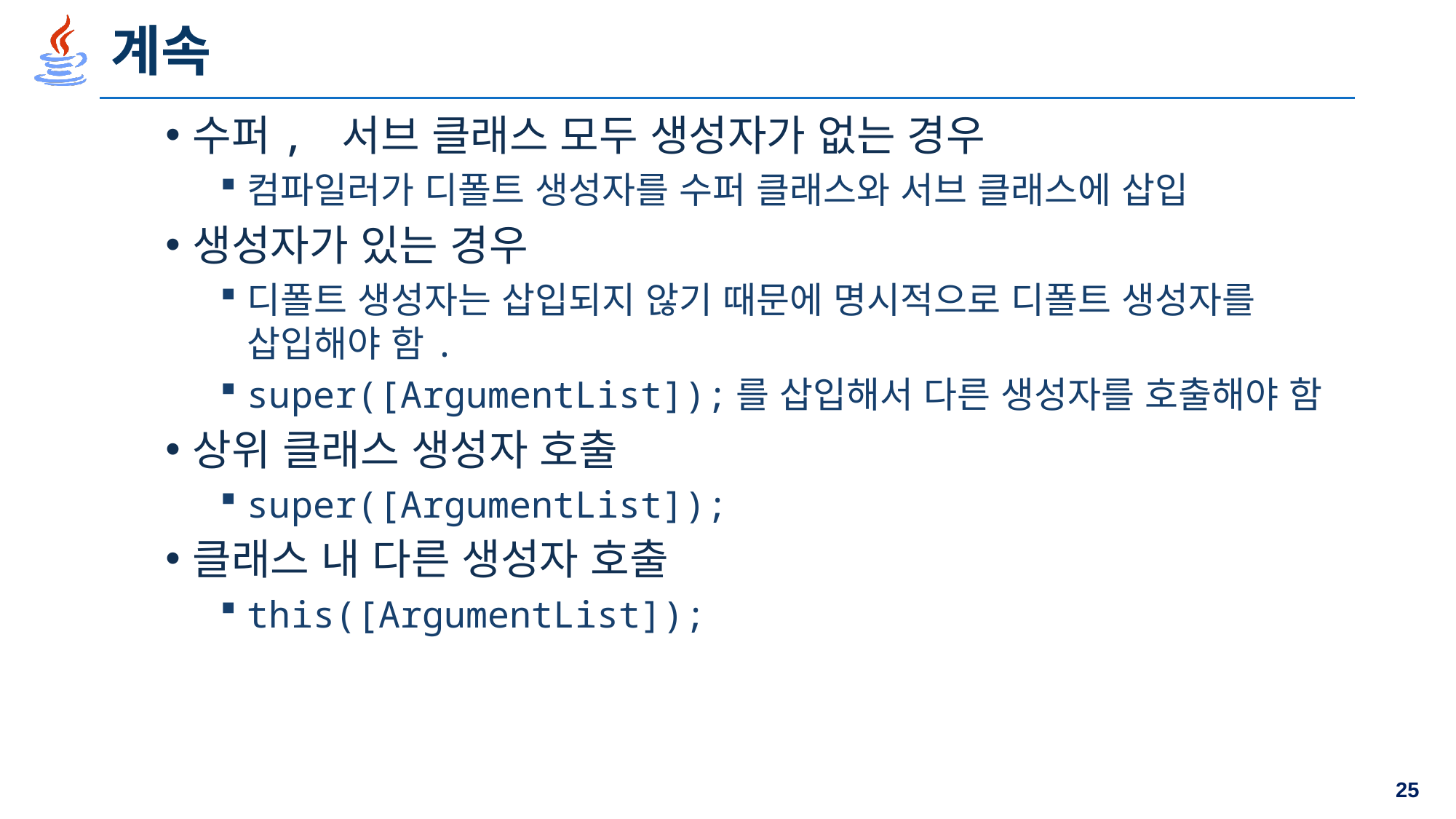

# 계속
수퍼, 서브 클래스 모두 생성자가 없는 경우
컴파일러가 디폴트 생성자를 수퍼 클래스와 서브 클래스에 삽입
생성자가 있는 경우
디폴트 생성자는 삽입되지 않기 때문에 명시적으로 디폴트 생성자를 삽입해야 함.
super([ArgumentList]);를 삽입해서 다른 생성자를 호출해야 함
상위 클래스 생성자 호출
super([ArgumentList]);
클래스 내 다른 생성자 호출
this([ArgumentList]);

25